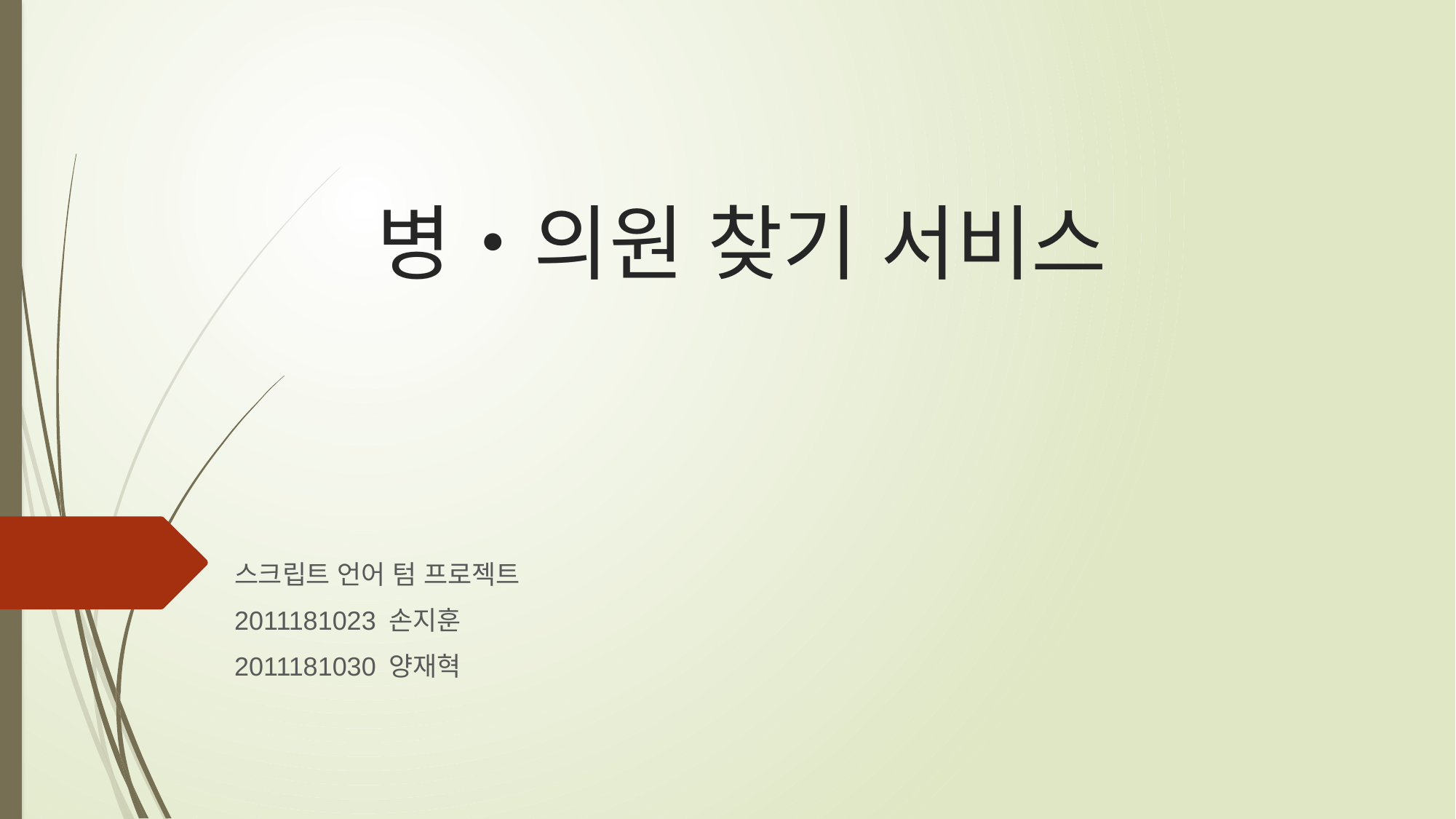

# 병‧의원 찾기 서비스
스크립트 언어 텀 프로젝트
2011181023 손지훈
2011181030 양재혁